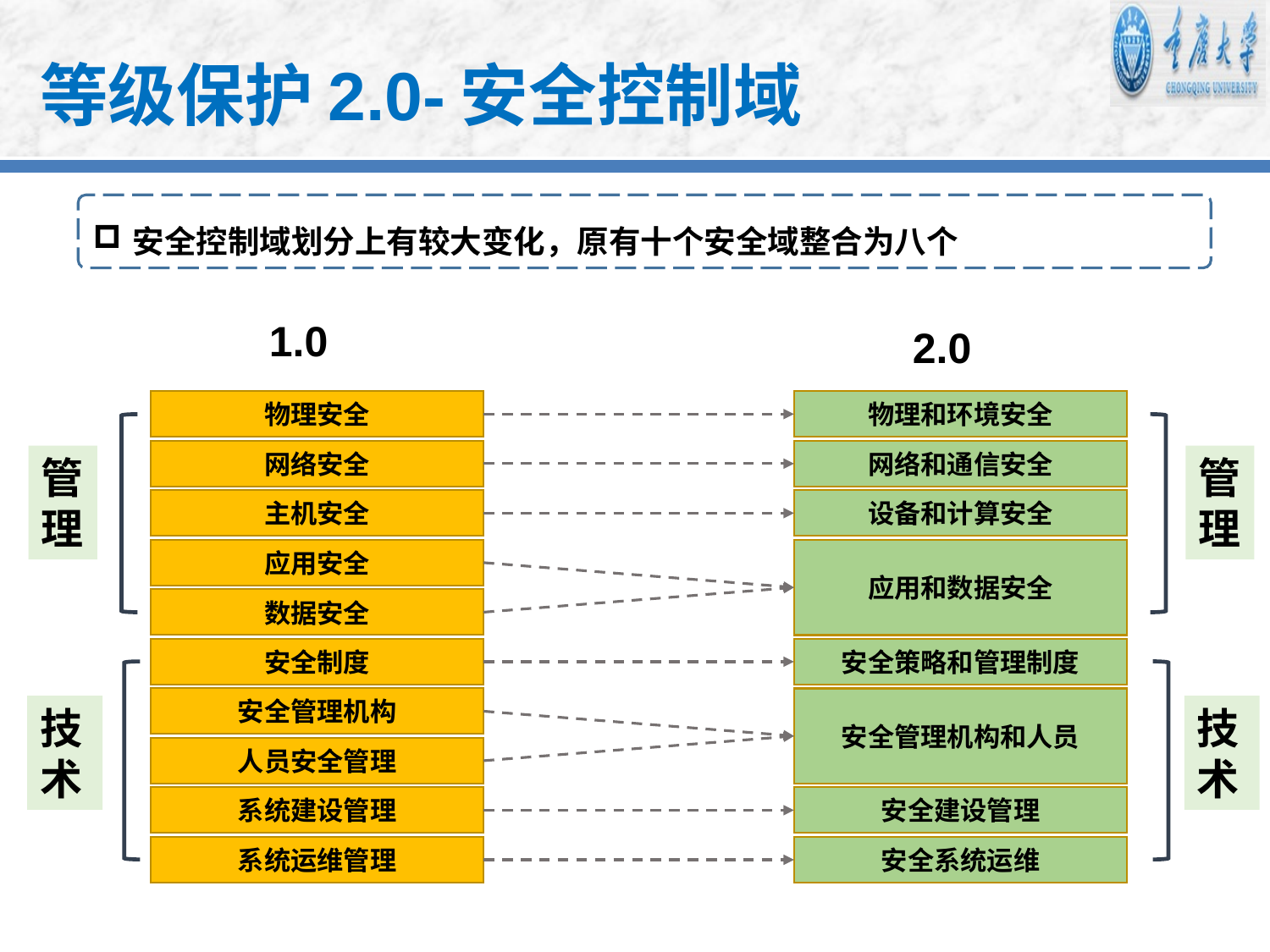

# 等级保护2.0-安全控制域
安全控制域划分上有较大变化，原有十个安全域整合为八个
1.0
2.0
物理安全
物理和环境安全
网络安全
网络和通信安全
主机安全
设备和计算安全
应用安全
应用和数据安全
数据安全
安全策略和管理制度
安全制度
安全管理机构和人员
安全管理机构
人员安全管理
安全建设管理
系统建设管理
系统运维管理
安全系统运维

管理
管理

技术
技术